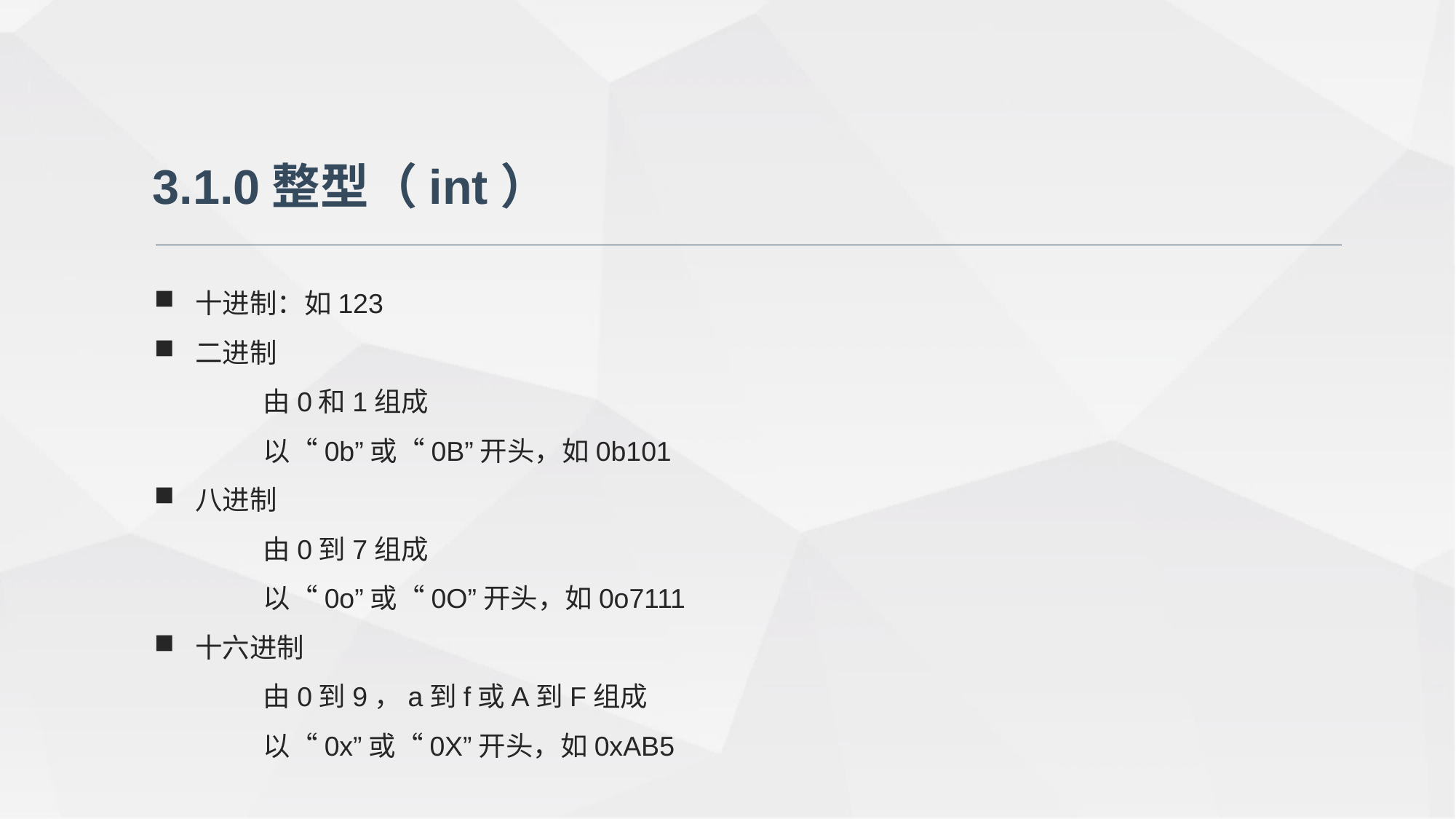

3.1.0整型（int）
十进制：如123
二进制
	由0和1组成
	以“0b”或“0B”开头，如0b101
八进制
	由0到7组成
	以“0o”或“0O”开头，如0o7111
十六进制
	由0到9，a到f或A到F组成
	以“0x”或“0X”开头，如0xAB5